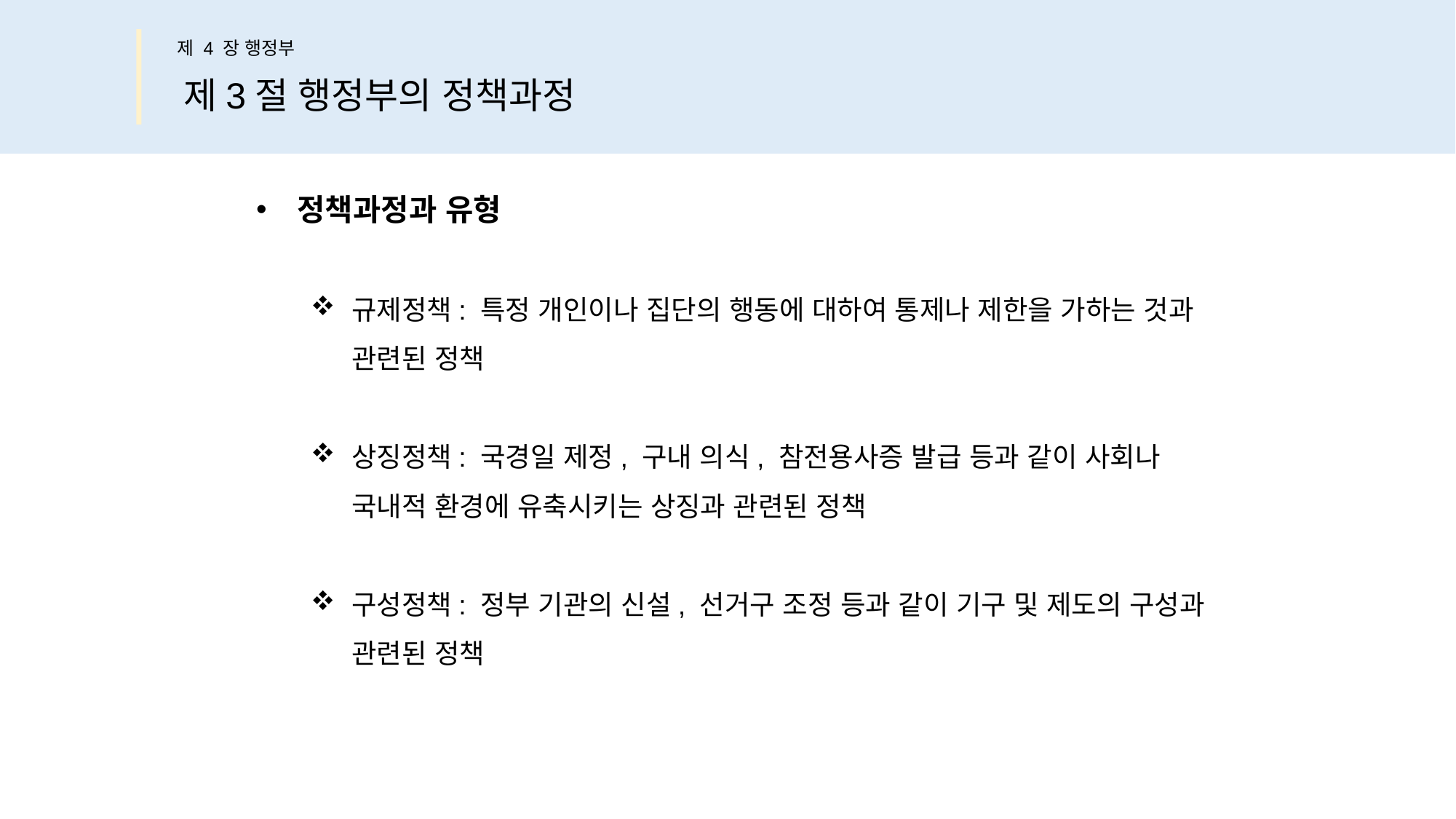

제 4 장 행정부
제3절 행정부의 정책과정
정책과정과 유형

규제정책: 특정 개인이나 집단의 행동에 대하여 통제나 제한을 가하는 것과
관련된 정책

상징정책: 국경일 제정, 구내 의식, 참전용사증 발급 등과 같이 사회나
국내적 환경에 유축시키는 상징과 관련된 정책

구성정책: 정부 기관의 신설, 선거구 조정 등과 같이 기구 및 제도의 구성과
관련된 정책